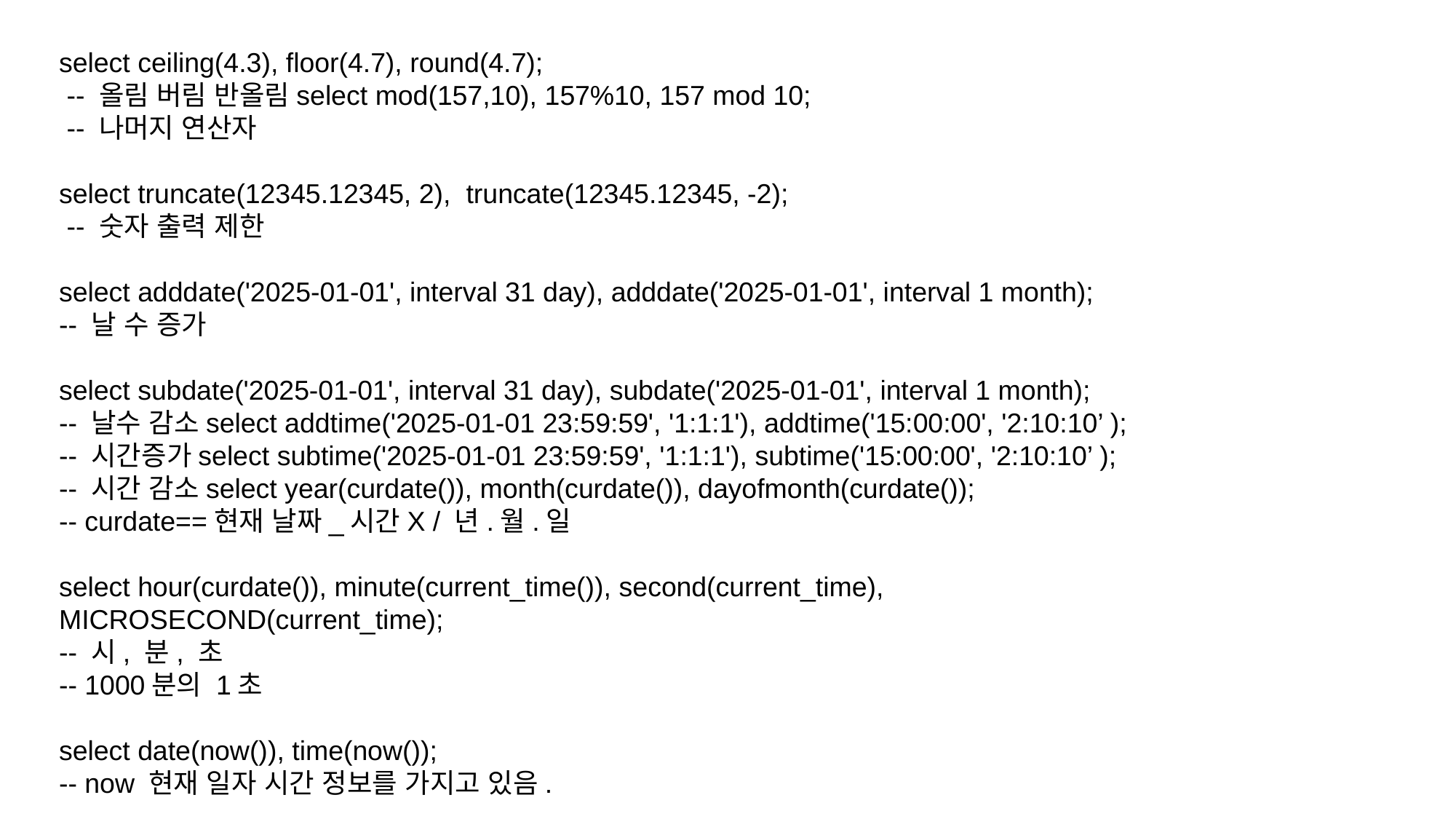

select ceiling(4.3), floor(4.7), round(4.7);
 -- 올림 버림 반올림select mod(157,10), 157%10, 157 mod 10;
 -- 나머지 연산자

select truncate(12345.12345, 2),  truncate(12345.12345, -2);
 -- 숫자 출력 제한

select adddate('2025-01-01', interval 31 day), adddate('2025-01-01', interval 1 month);
-- 날 수 증가

select subdate('2025-01-01', interval 31 day), subdate('2025-01-01', interval 1 month);
-- 날수 감소select addtime('2025-01-01 23:59:59', '1:1:1'), addtime('15:00:00', '2:10:10’ );
-- 시간증가select subtime('2025-01-01 23:59:59', '1:1:1'), subtime('15:00:00', '2:10:10’ );
-- 시간 감소select year(curdate()), month(curdate()), dayofmonth(curdate());
-- curdate==현재 날짜_시간X / 년.월.일

select hour(curdate()), minute(current_time()), second(current_time), MICROSECOND(current_time);
-- 시, 분, 초
-- 1000분의 1초

select date(now()), time(now());
-- now 현재 일자 시간 정보를 가지고 있음.